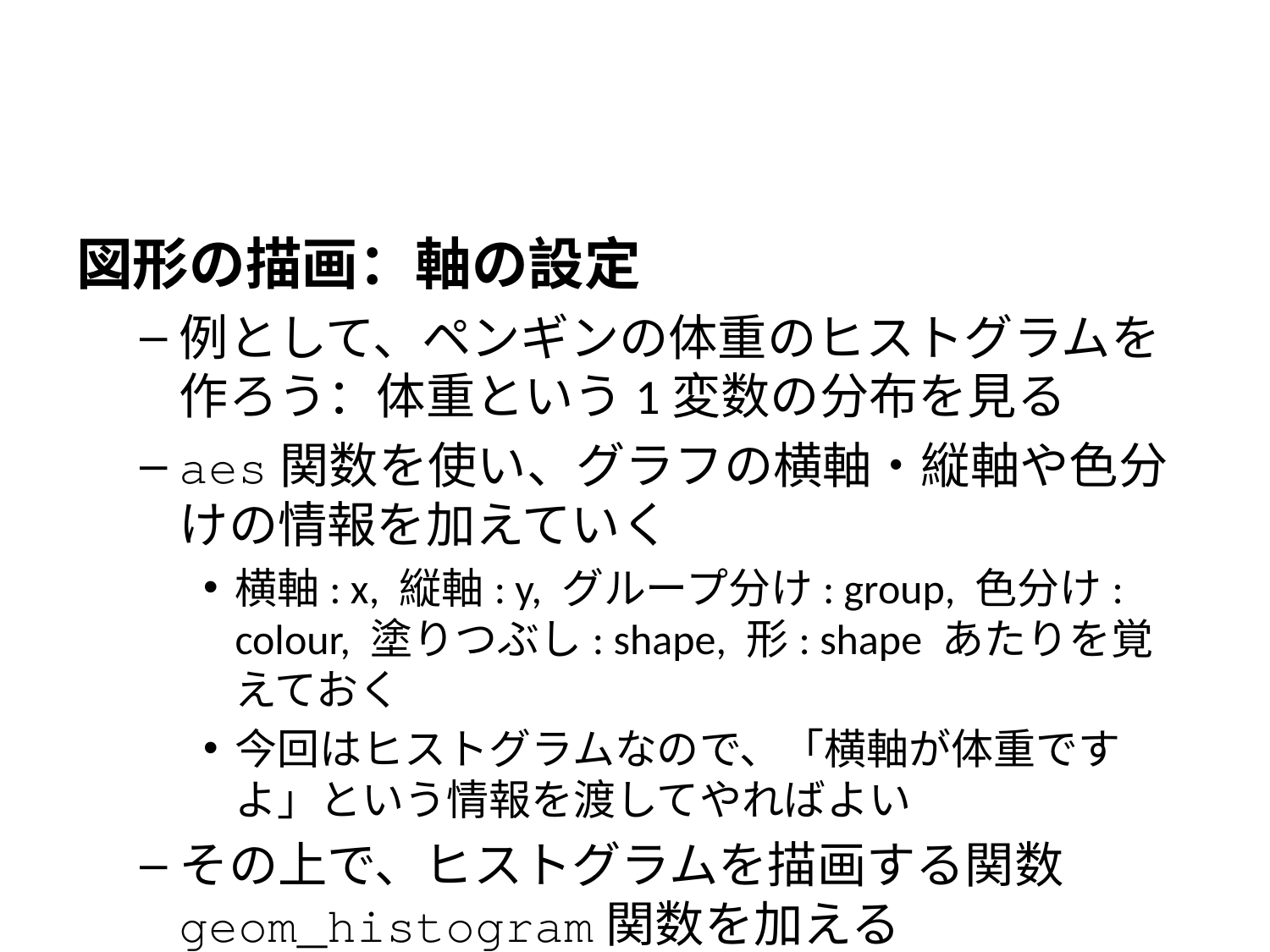

図形の描画：軸の設定
例として、ペンギンの体重のヒストグラムを作ろう：体重という1変数の分布を見る
aes関数を使い、グラフの横軸・縦軸や色分けの情報を加えていく
横軸: x, 縦軸: y, グループ分け: group, 色分け: colour, 塗りつぶし: shape, 形: shape あたりを覚えておく
今回はヒストグラムなので、「横軸が体重ですよ」という情報を渡してやればよい
その上で、ヒストグラムを描画する関数geom_histogram関数を加える
ヒストグラムの描画
ggplot2::ggplot(data = df) +
  aes(x = body_mass_g) +
  geom_histogram()
## `stat_bin()` using `bins = 30`. Pick better value with `binwidth`.
## Warning: Removed 2 rows containing non-finite values (stat_bin).